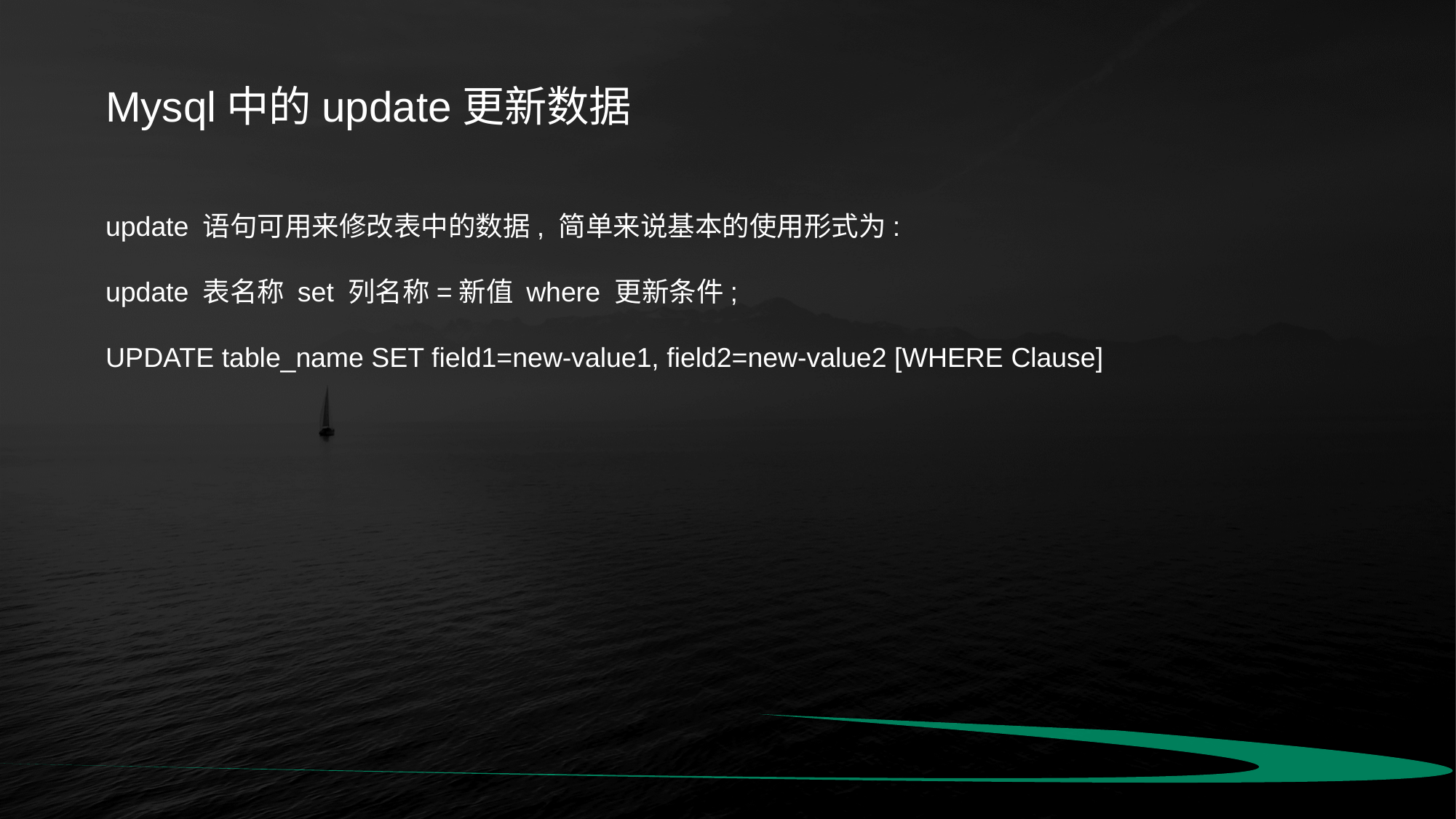

Mysql中的update更新数据
update 语句可用来修改表中的数据, 简单来说基本的使用形式为:

update 表名称 set 列名称=新值 where 更新条件;

UPDATE table_name SET field1=new-value1, field2=new-value2 [WHERE Clause]